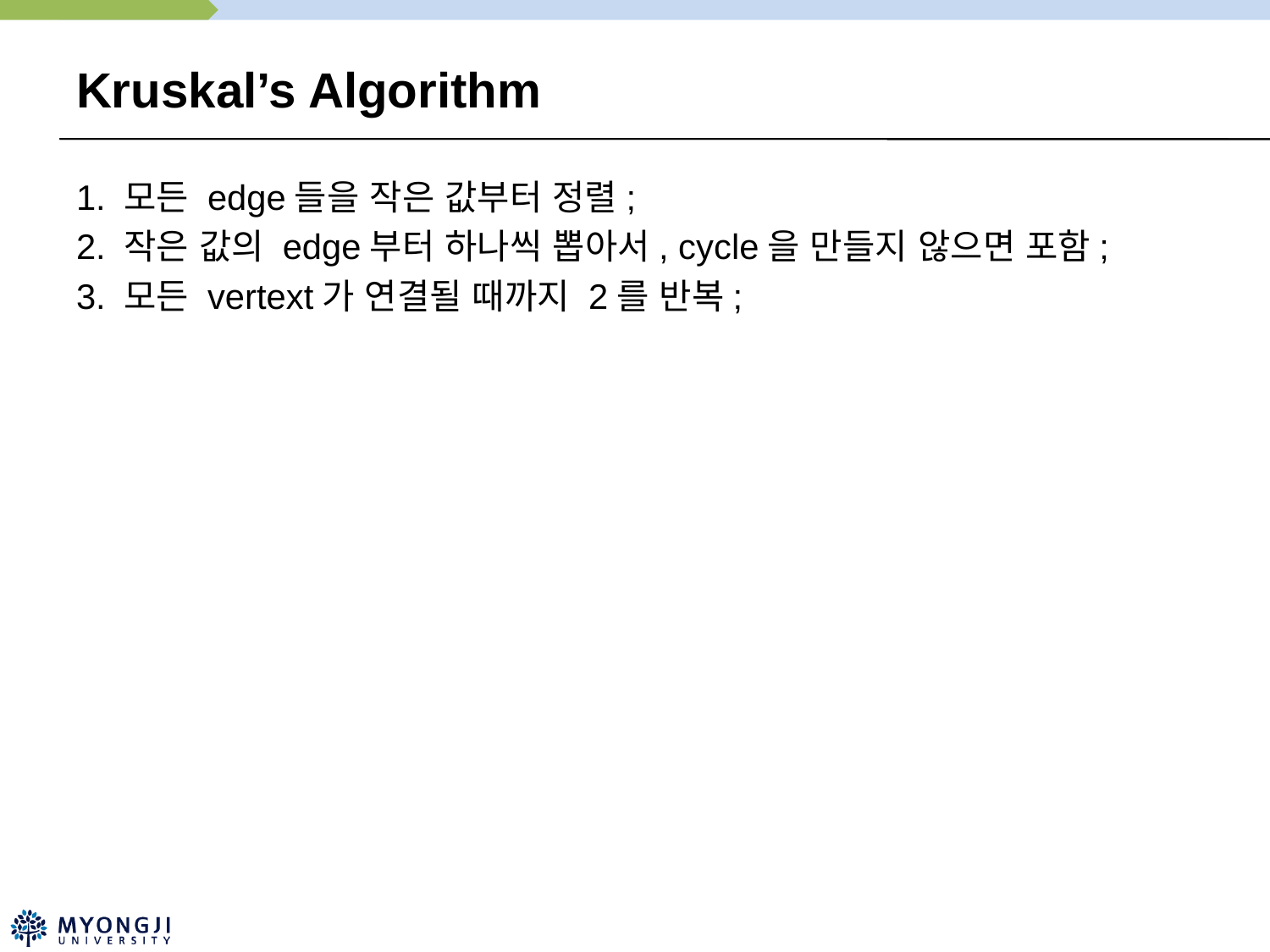

# Kruskal’s Algorithm
1. 모든 edge들을 작은 값부터 정렬;
2. 작은 값의 edge부터 하나씩 뽑아서, cycle을 만들지 않으면 포함;
3. 모든 vertext가 연결될 때까지 2를 반복;